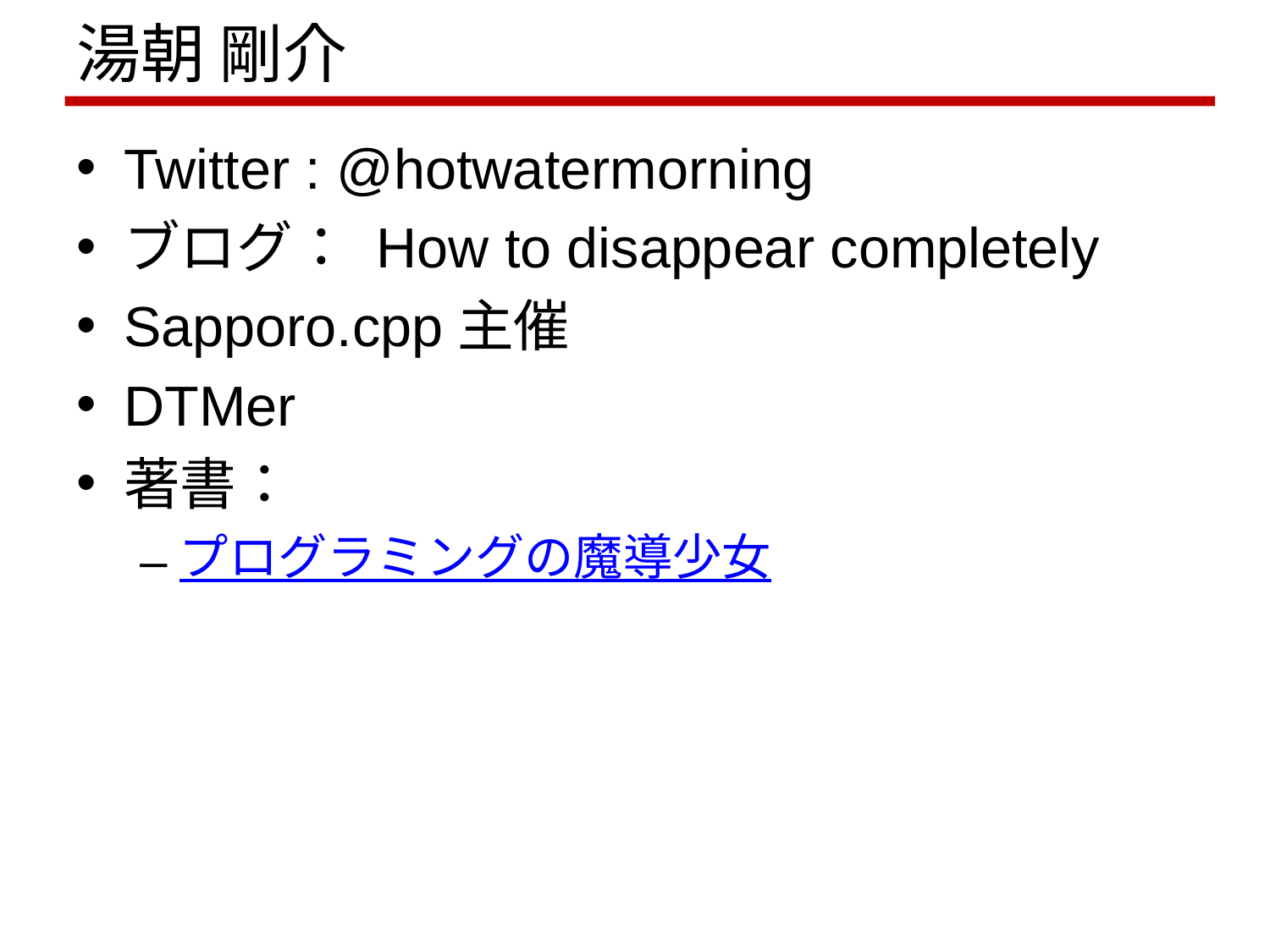

# 湯朝 剛介

Twitter : @hotwatermorning
ブログ： How to disappear completely
Sapporo.cpp主催
DTMer
著書：
プログラミングの魔導少女